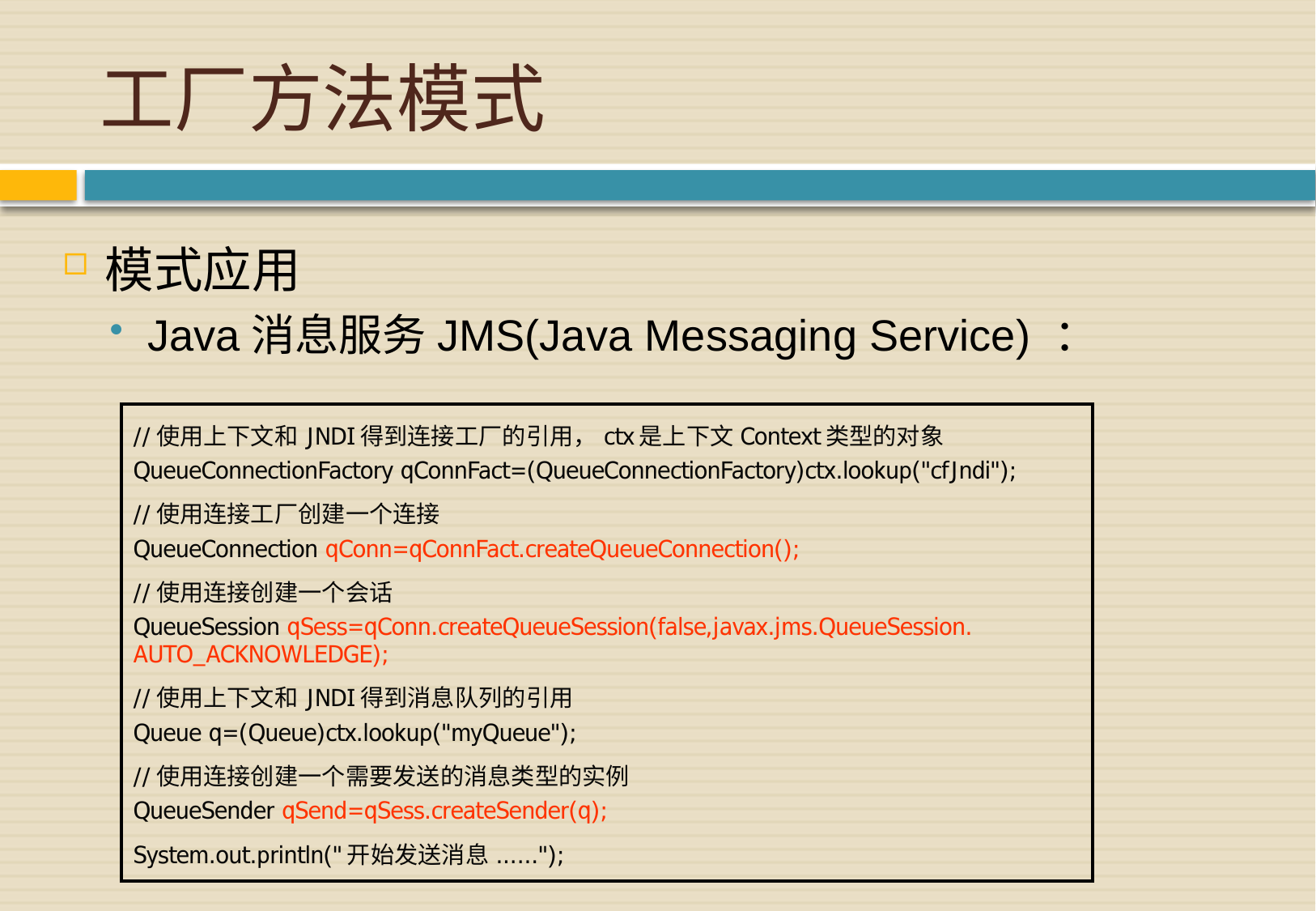

# 工厂方法模式
模式应用
Java消息服务JMS(Java Messaging Service) ：
| //使用上下文和JNDI得到连接工厂的引用，ctx是上下文Context类型的对象 QueueConnectionFactory qConnFact=(QueueConnectionFactory)ctx.lookup("cfJndi"); //使用连接工厂创建一个连接 QueueConnection qConn=qConnFact.createQueueConnection(); //使用连接创建一个会话 QueueSession qSess=qConn.createQueueSession(false,javax.jms.QueueSession. AUTO\_ACKNOWLEDGE); //使用上下文和JNDI得到消息队列的引用 Queue q=(Queue)ctx.lookup("myQueue"); //使用连接创建一个需要发送的消息类型的实例 QueueSender qSend=qSess.createSender(q); System.out.println("开始发送消息......"); |
| --- |